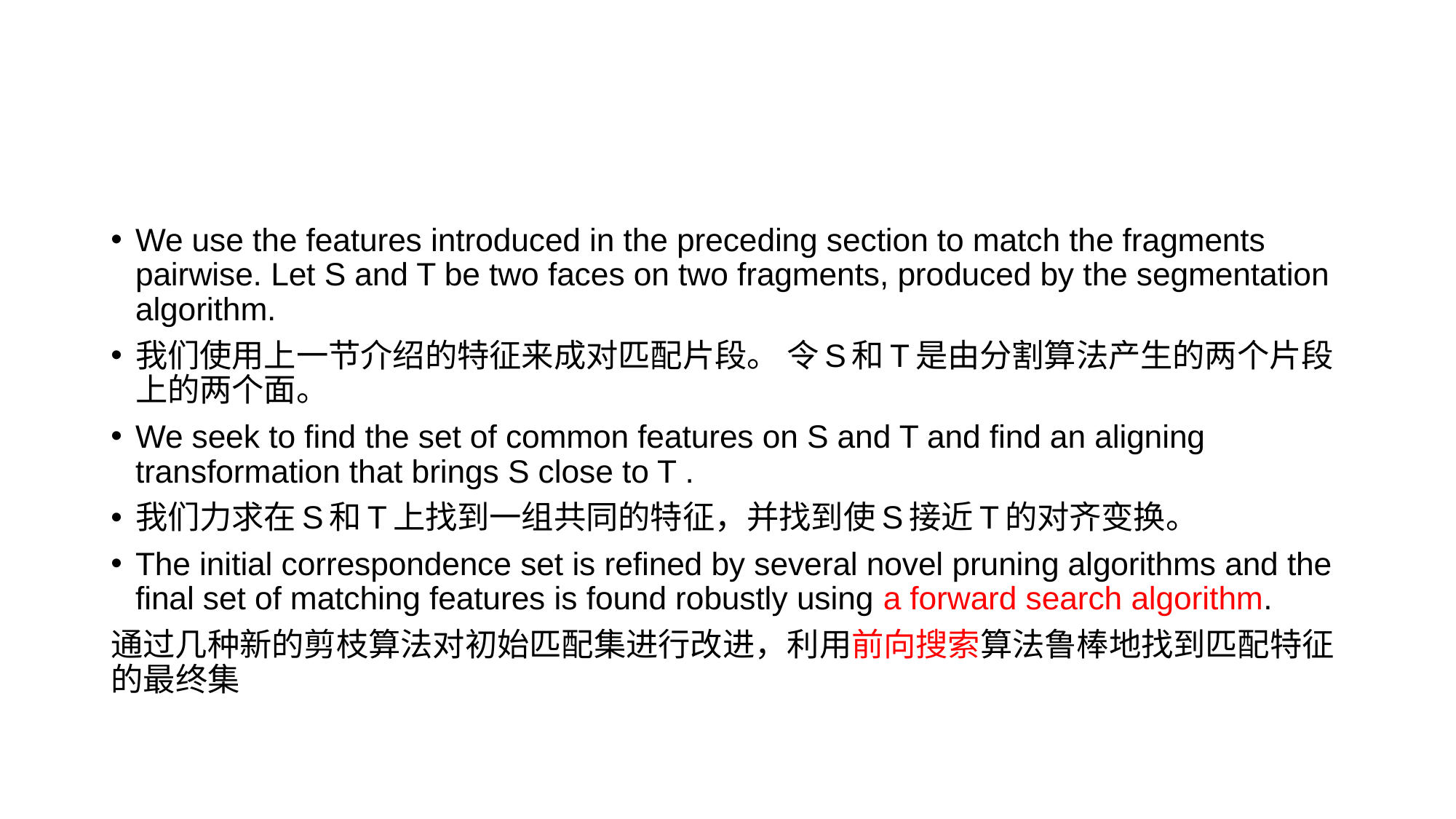

#
We use the features introduced in the preceding section to match the fragments pairwise. Let S and T be two faces on two fragments, produced by the segmentation algorithm.
我们使用上一节介绍的特征来成对匹配片段。 令S和T是由分割算法产生的两个片段上的两个面。
We seek to find the set of common features on S and T and find an aligning transformation that brings S close to T .
我们力求在S和T上找到一组共同的特征，并找到使S接近T的对齐变换。
The initial correspondence set is refined by several novel pruning algorithms and the final set of matching features is found robustly using a forward search algorithm.
通过几种新的剪枝算法对初始匹配集进行改进，利用前向搜索算法鲁棒地找到匹配特征的最终集